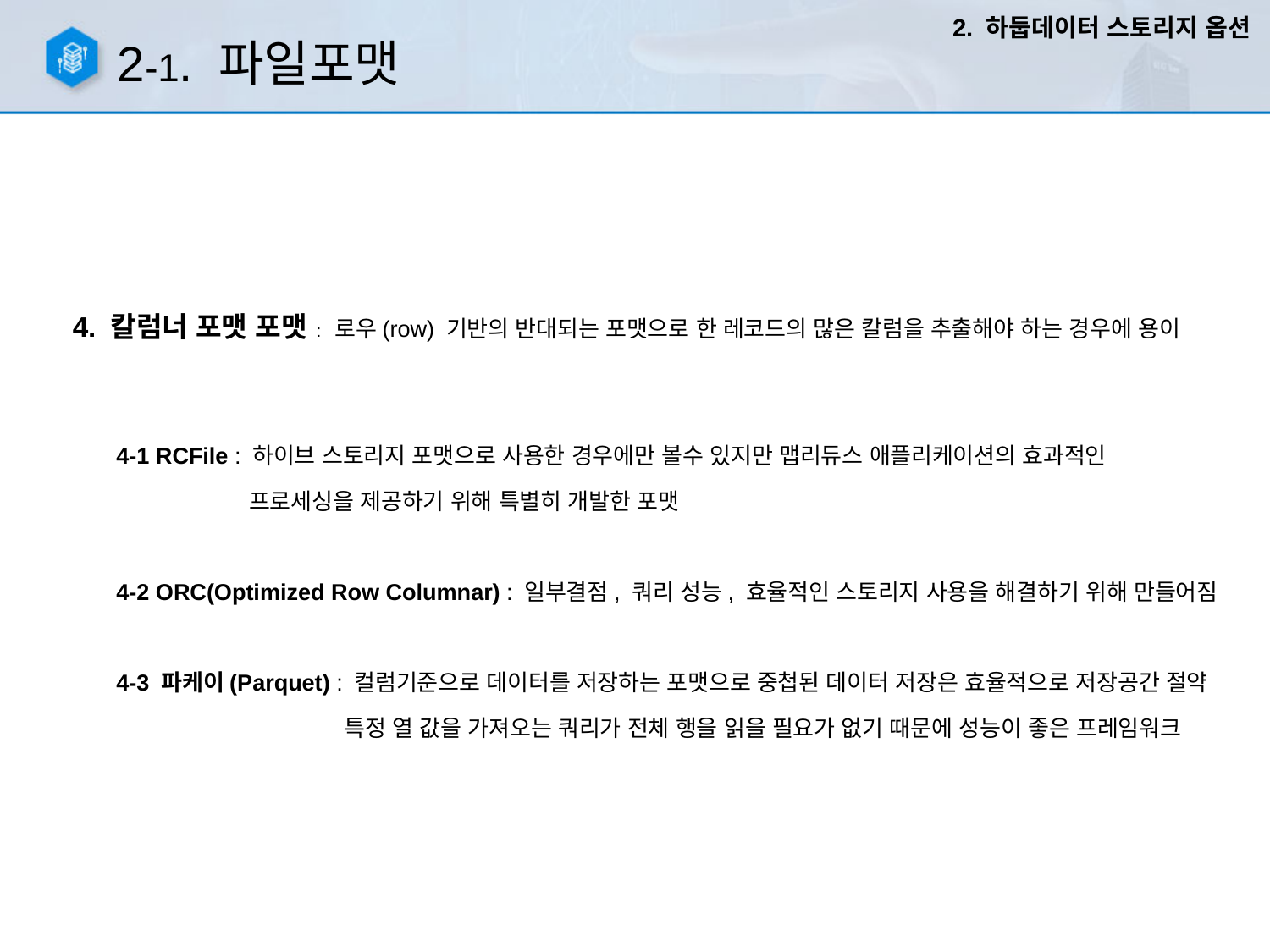

2. 하둡데이터 스토리지 옵션
2-1. 파일포맷
4. 칼럼너 포맷 포맷 :  로우(row) 기반의 반대되는 포맷으로 한 레코드의 많은 칼럼을 추출해야 하는 경우에 용이
4-1 RCFile : 하이브 스토리지 포맷으로 사용한 경우에만 볼수 있지만 맵리듀스 애플리케이션의 효과적인
                    프로세싱을 제공하기 위해 특별히 개발한 포맷

4-2 ORC(Optimized Row Columnar) : 일부결점, 쿼리 성능, 효율적인 스토리지 사용을 해결하기 위해 만들어짐

4-3 파케이(Parquet) : 컬럼기준으로 데이터를 저장하는 포맷으로 중첩된 데이터 저장은 효율적으로 저장공간 절약
                                   특정 열 값을 가져오는 쿼리가 전체 행을 읽을 필요가 없기 때문에 성능이 좋은 프레임워크